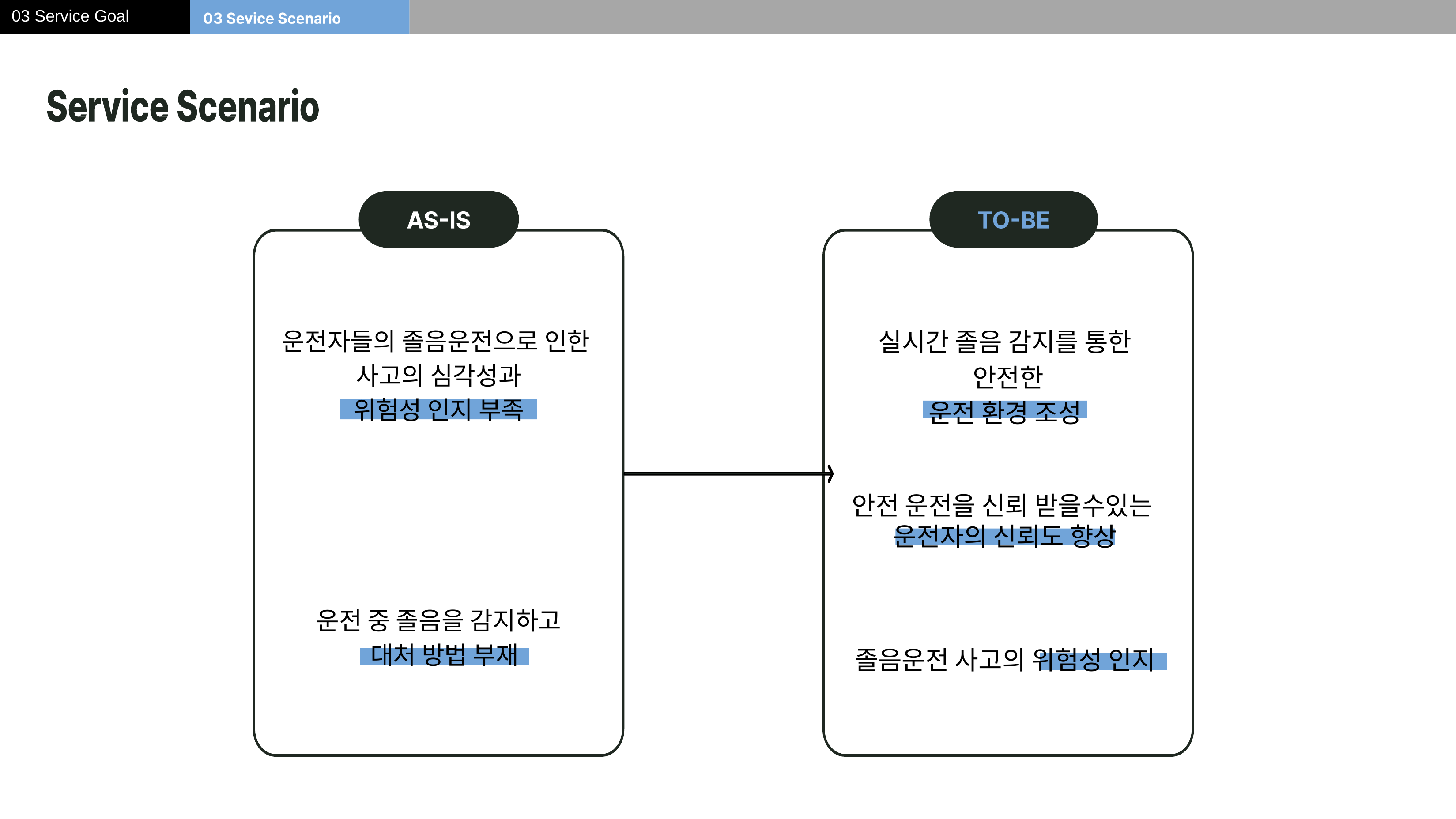

03 Service Goal

실시간 졸음 감지를 통한
 안전한
운전 환경 조성

안전 운전을 신뢰 받을수있는
운전자의 신뢰도 향상

졸음운전 사고의 위험성 인지
운전자들의 졸음운전으로 인한
사고의 심각성과
위험성 인지 부족

운전 중 졸음을 감지하고
 대처 방법 부재